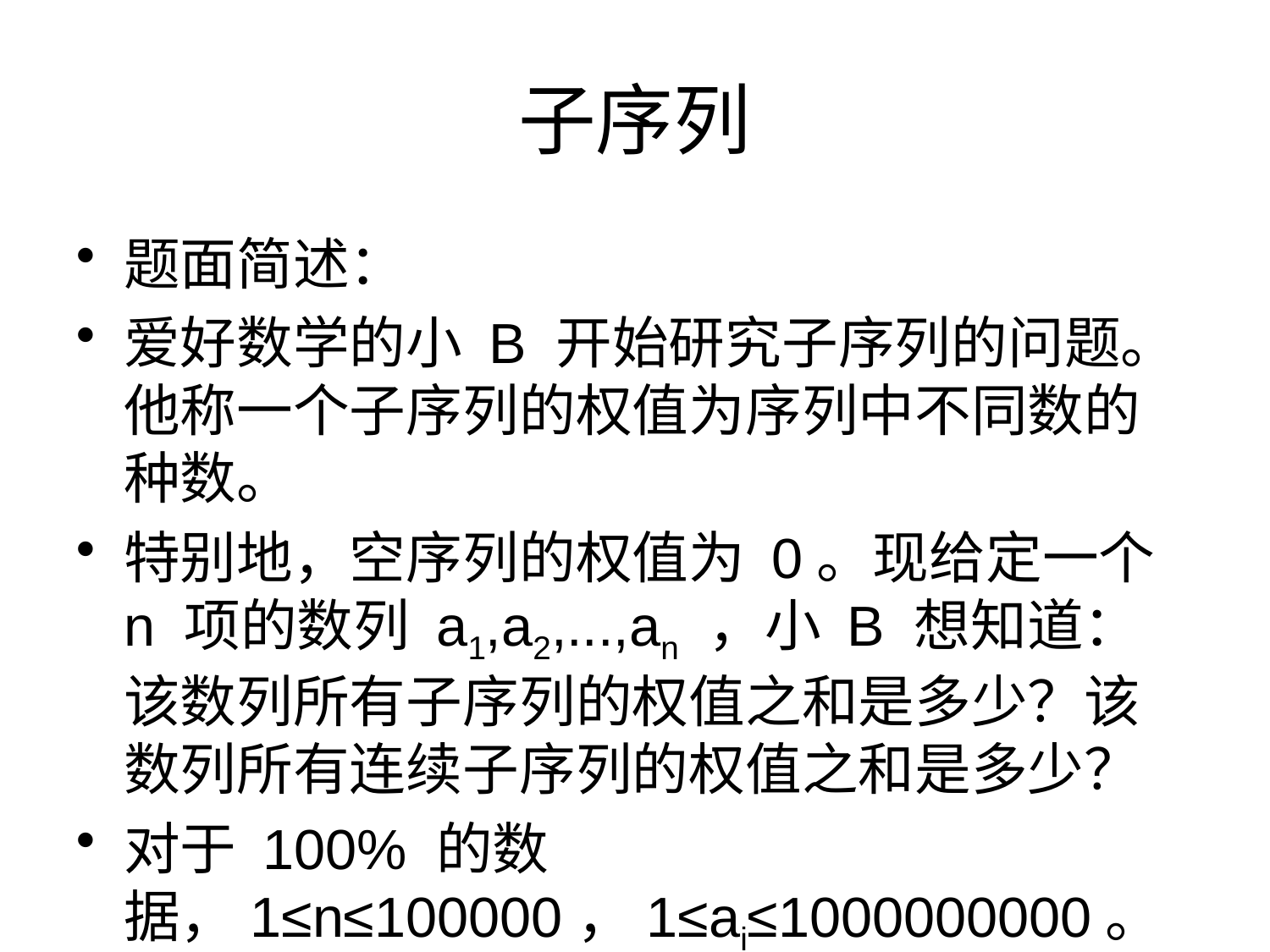

# 子序列
题面简述：
爱好数学的小 B 开始研究子序列的问题。他称一个子序列的权值为序列中不同数的种数。
特别地，空序列的权值为 0。现给定一个 n 项的数列 a1,a2,...,an ，小 B 想知道：该数列所有子序列的权值之和是多少？该数列所有连续子序列的权值之和是多少？
对于 100% 的数据，1≤n≤100000，1≤ai≤1000000000。